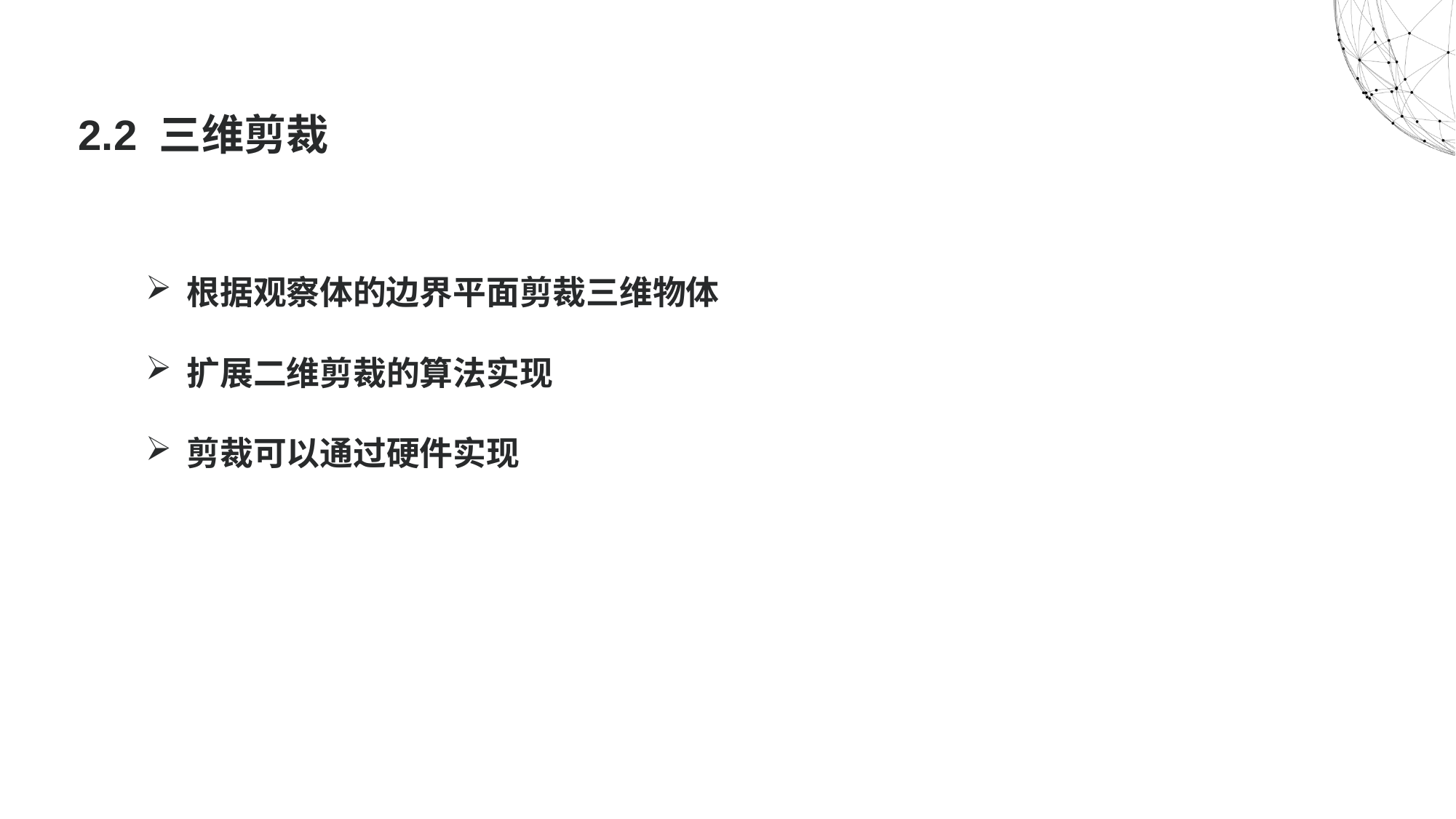

# 2.2 三维剪裁
根据观察体的边界平面剪裁三维物体
扩展二维剪裁的算法实现
剪裁可以通过硬件实现